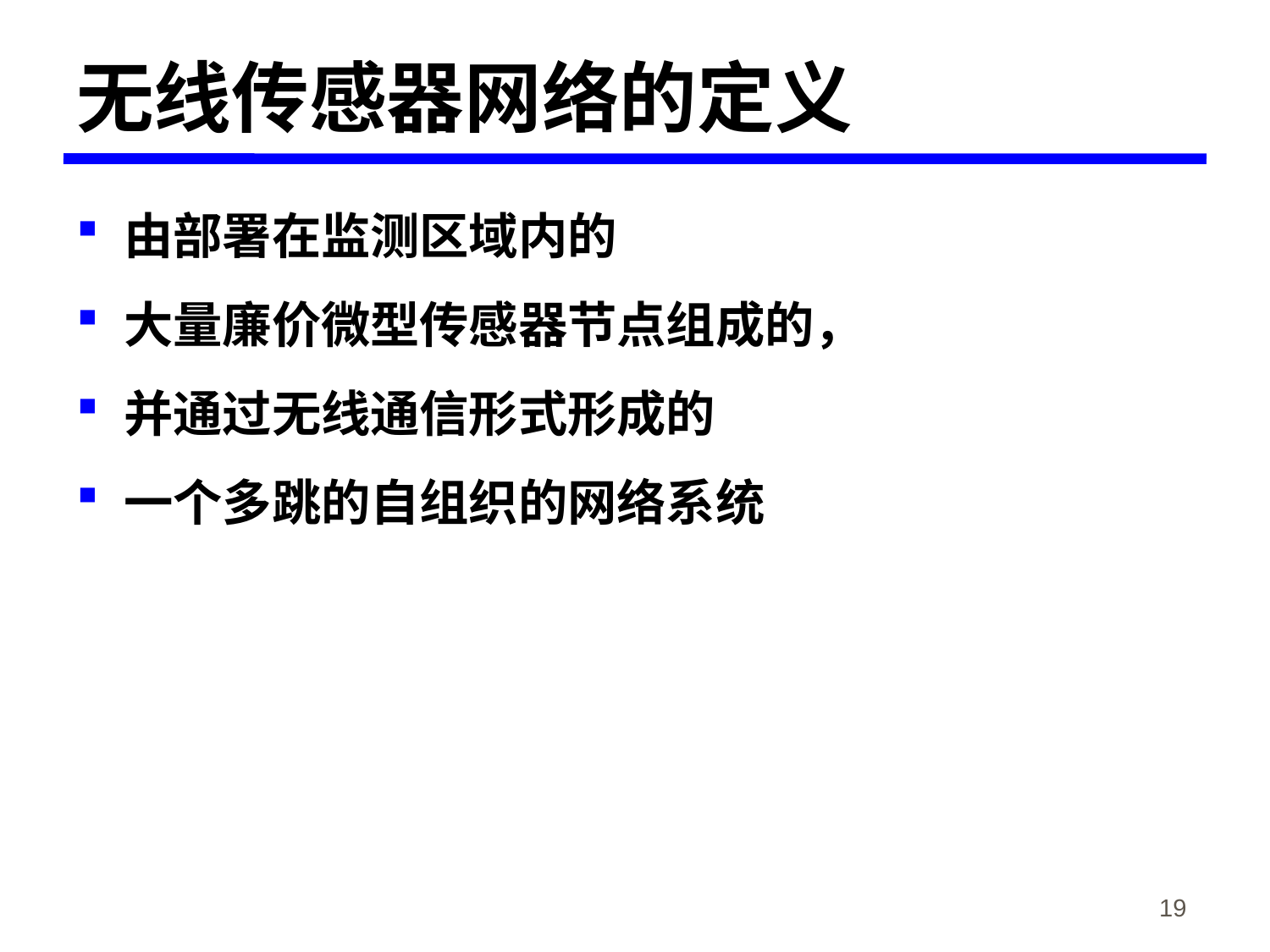

# 无线传感器网络的定义
由部署在监测区域内的
大量廉价微型传感器节点组成的，
并通过无线通信形式形成的
一个多跳的自组织的网络系统
《物联网概论》-韩毅刚
19